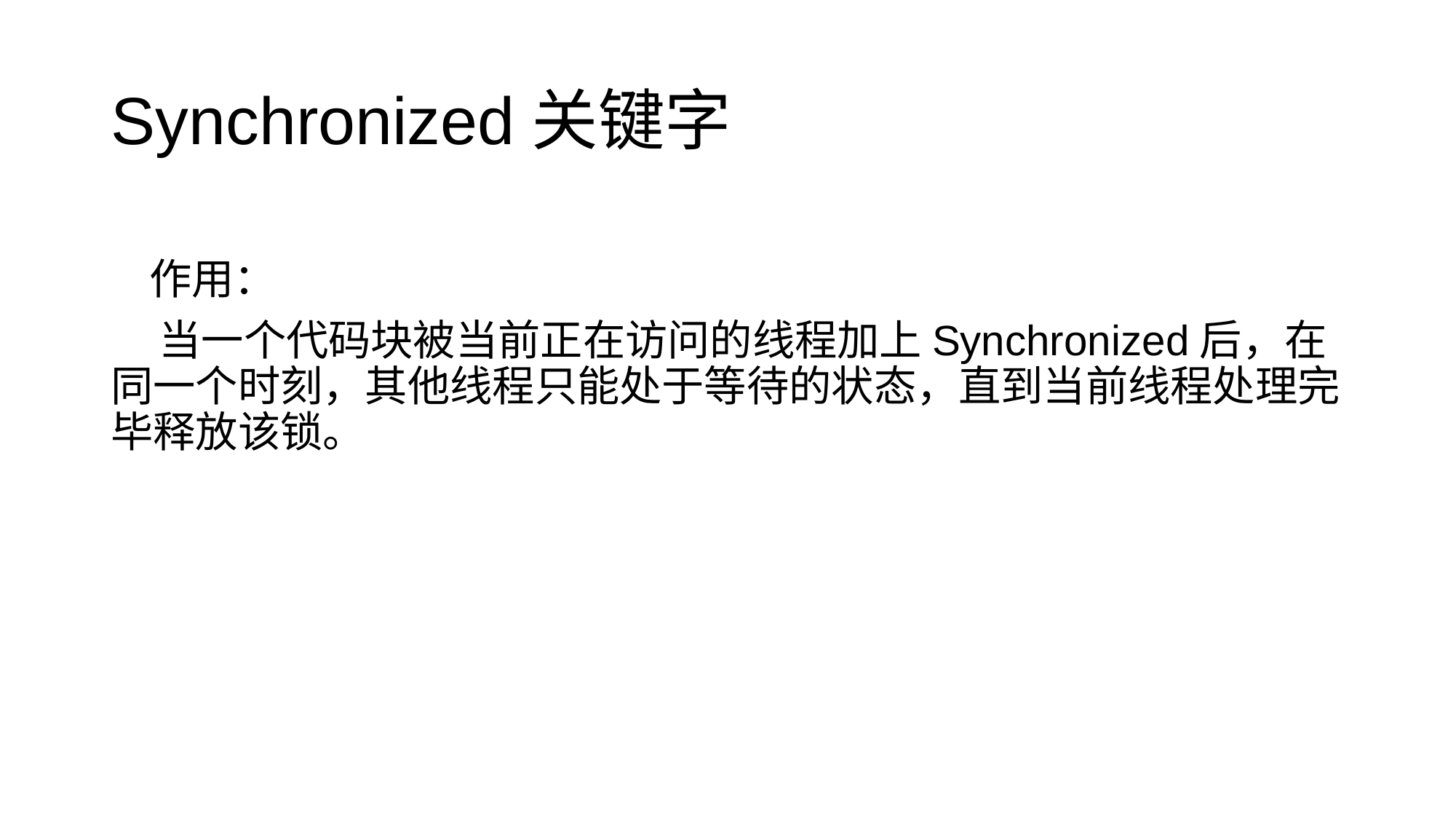

# Synchronized关键字
   作用：
    当一个代码块被当前正在访问的线程加上Synchronized后，在同一个时刻，其他线程只能处于等待的状态，直到当前线程处理完毕释放该锁。